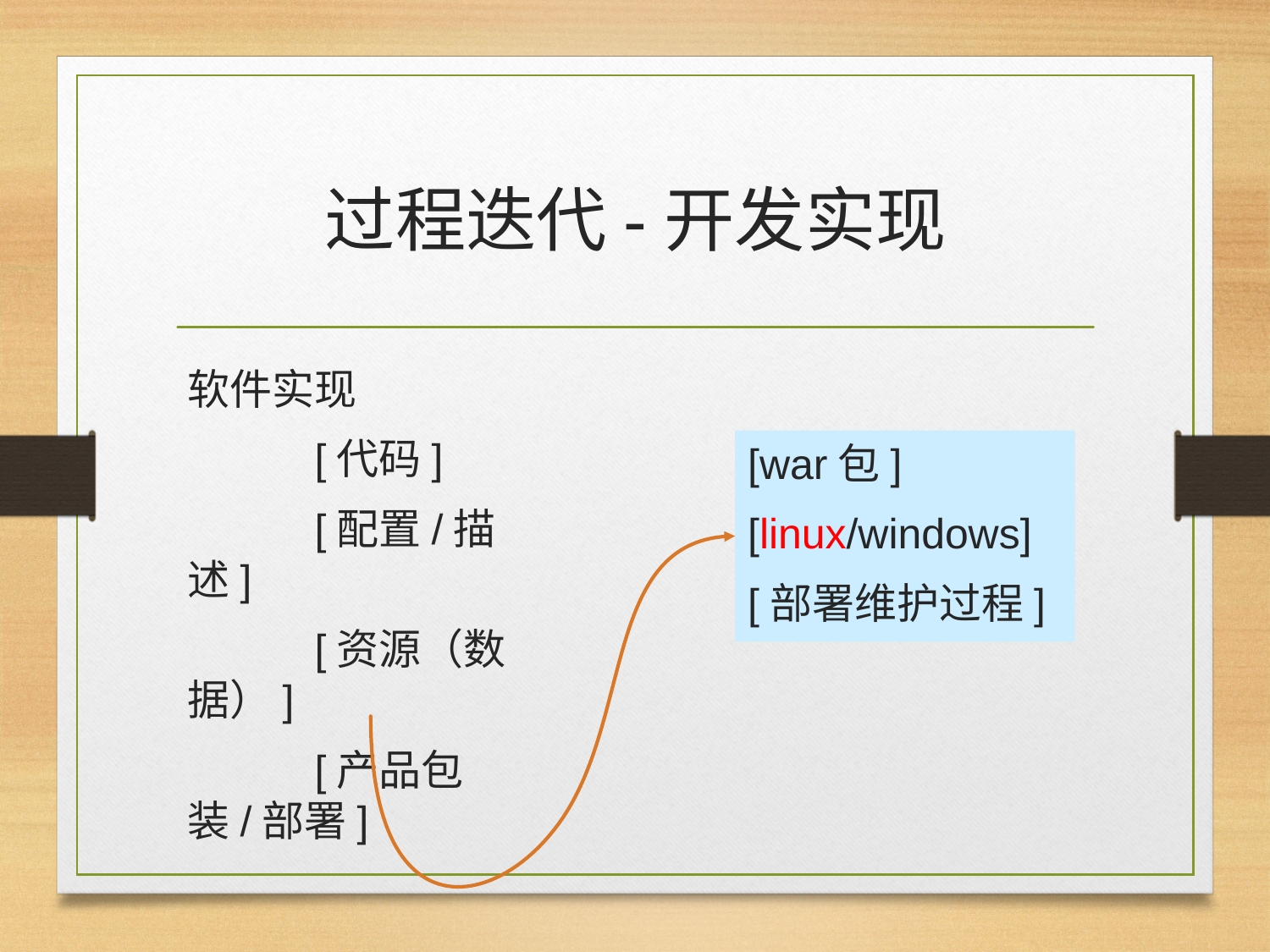

# 过程迭代-开发实现
软件实现
	[代码]
	[配置/描述]
	[资源（数据）]
	[产品包装/部署]
[war包]
[linux/windows]
[部署维护过程]